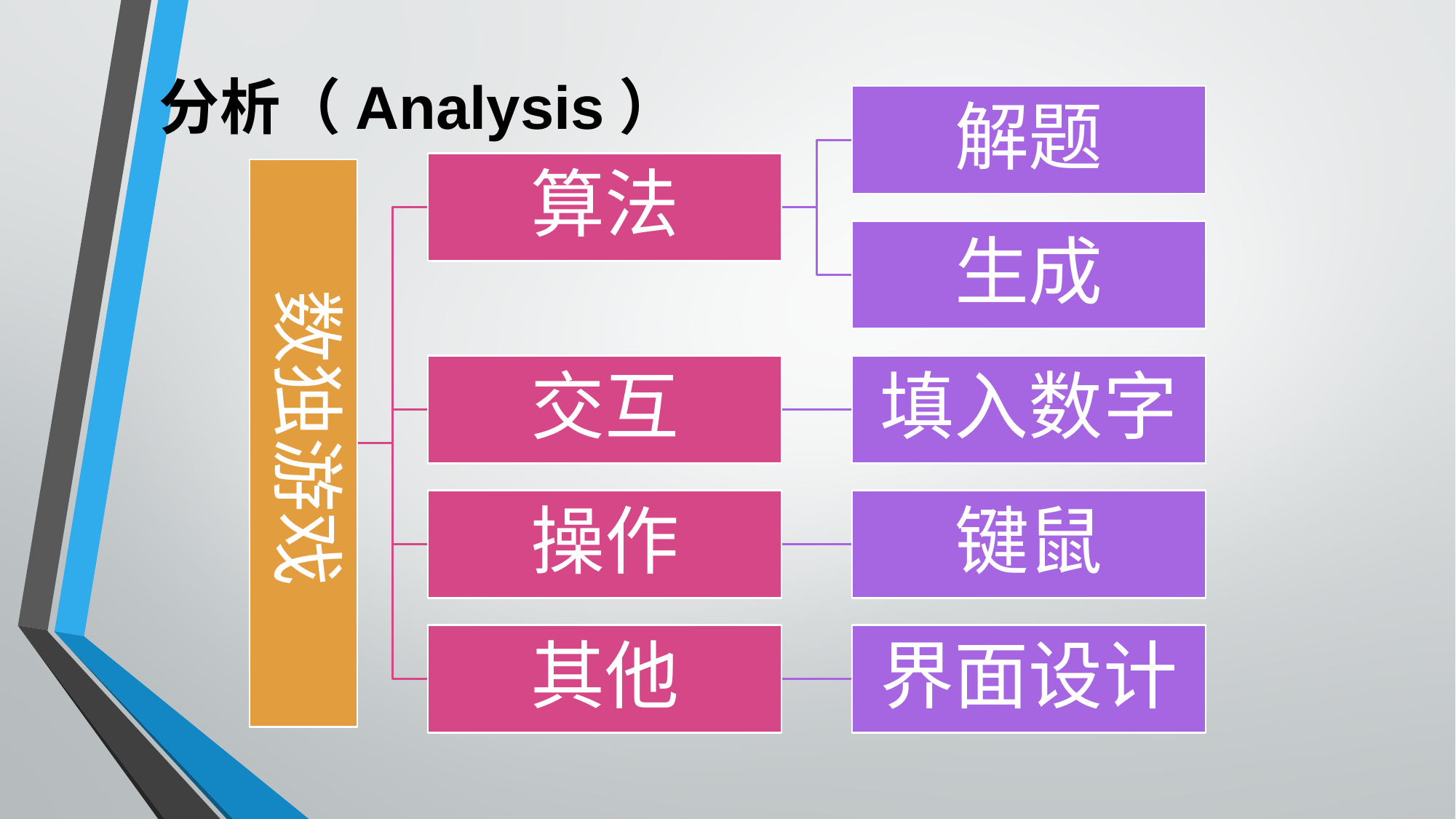

# 分析（Analysis）

算法
解题
生成
交互
填入数字
操作
键鼠
其他
界面设计
数独游戏